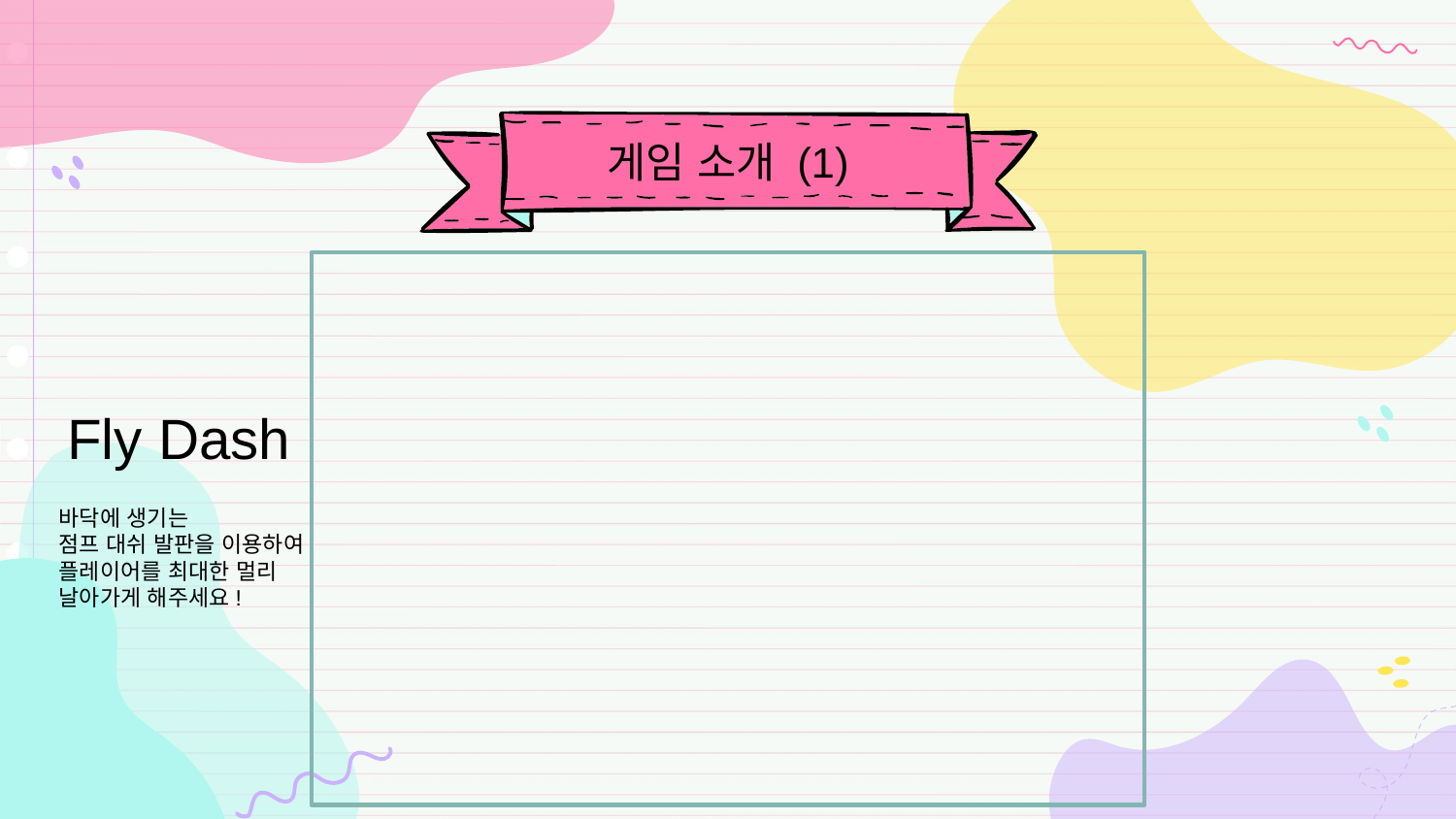

# 게임 소개 (1)

Fly Dash

바닥에 생기는
점프 대쉬 발판을 이용하여
플레이어를 최대한 멀리
날아가게 해주세요!